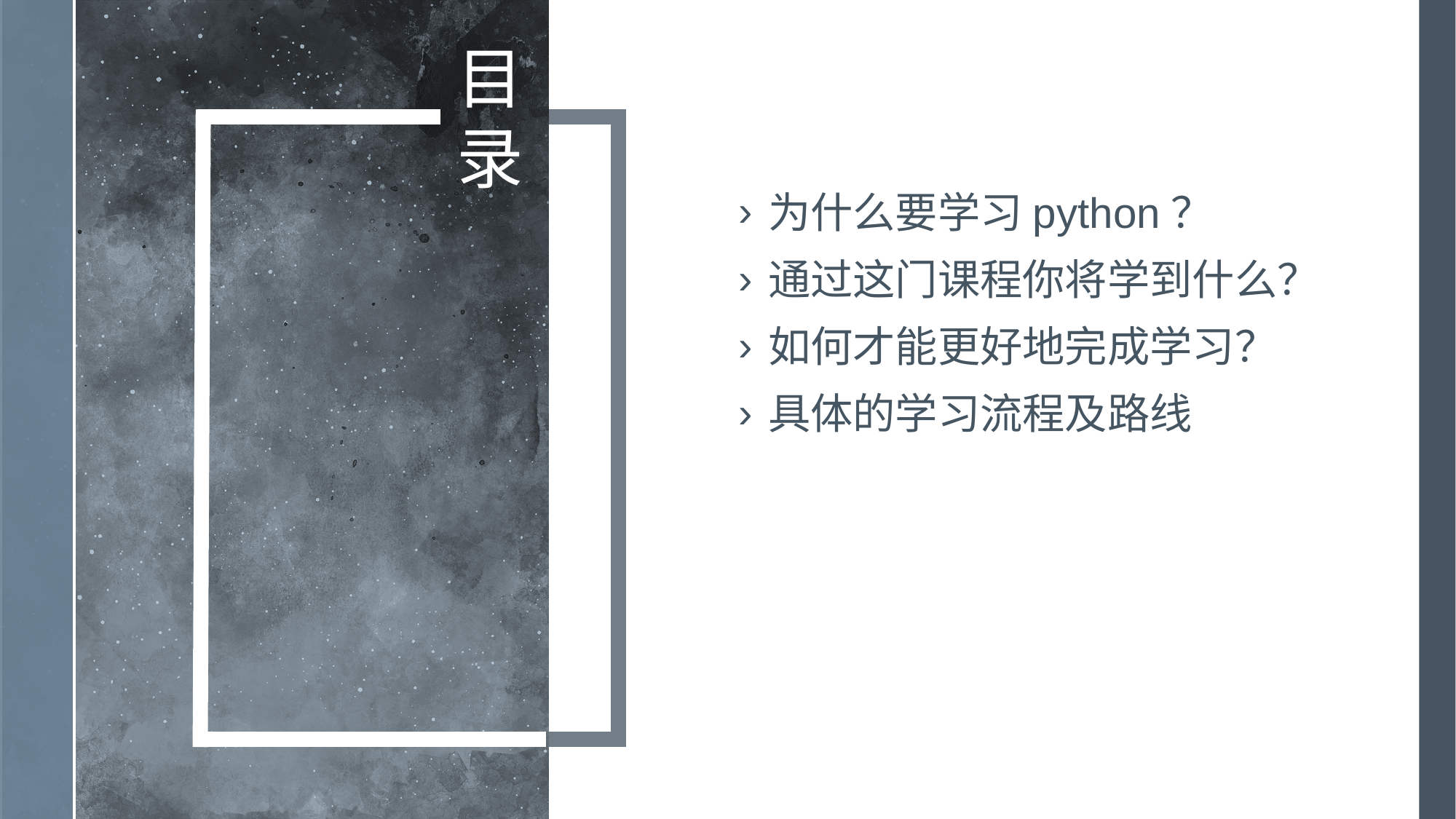

为什么要学习python？
通过这门课程你将学到什么？
如何才能更好地完成学习？
具体的学习流程及路线